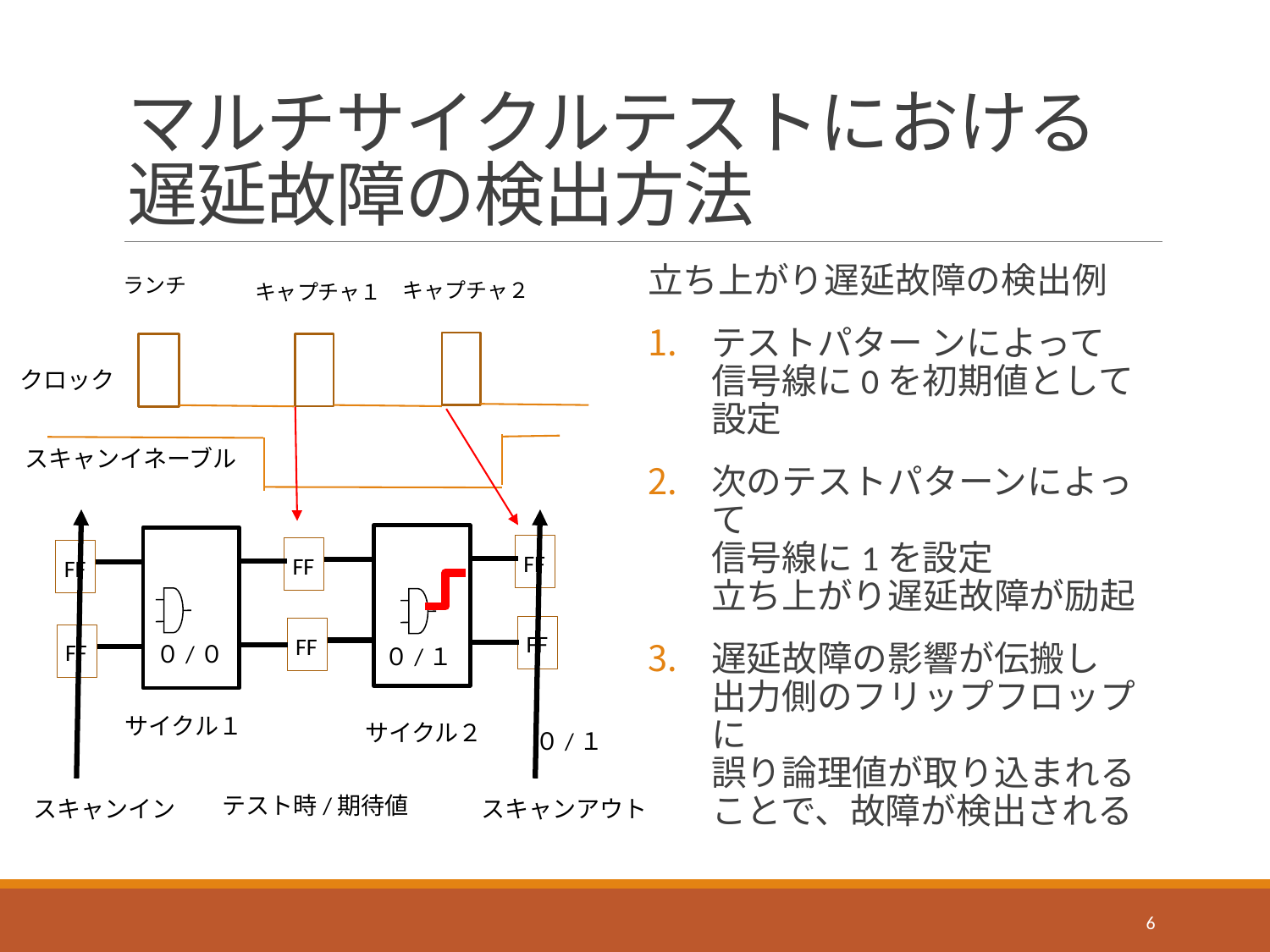

# マルチサイクルテストにおける 遅延故障の検出方法
立ち上がり遅延故障の検出例
テストパター ンによって
信号線に0を初期値として設定
次のテストパターンによって
信号線に1を設定
立ち上がり遅延故障が励起
遅延故障の影響が伝搬し
出力側のフリップフロップに
誤り論理値が取り込まれることで、故障が検出される
ランチ
キャプチャ２
キャプチャ１

クロック
スキャンイネーブル

FF

FF

FF
FF

FF

FF
０/０
０/１
サイクル１
サイクル２
０/１
テスト時/期待値
スキャンアウト
スキャンイン
6